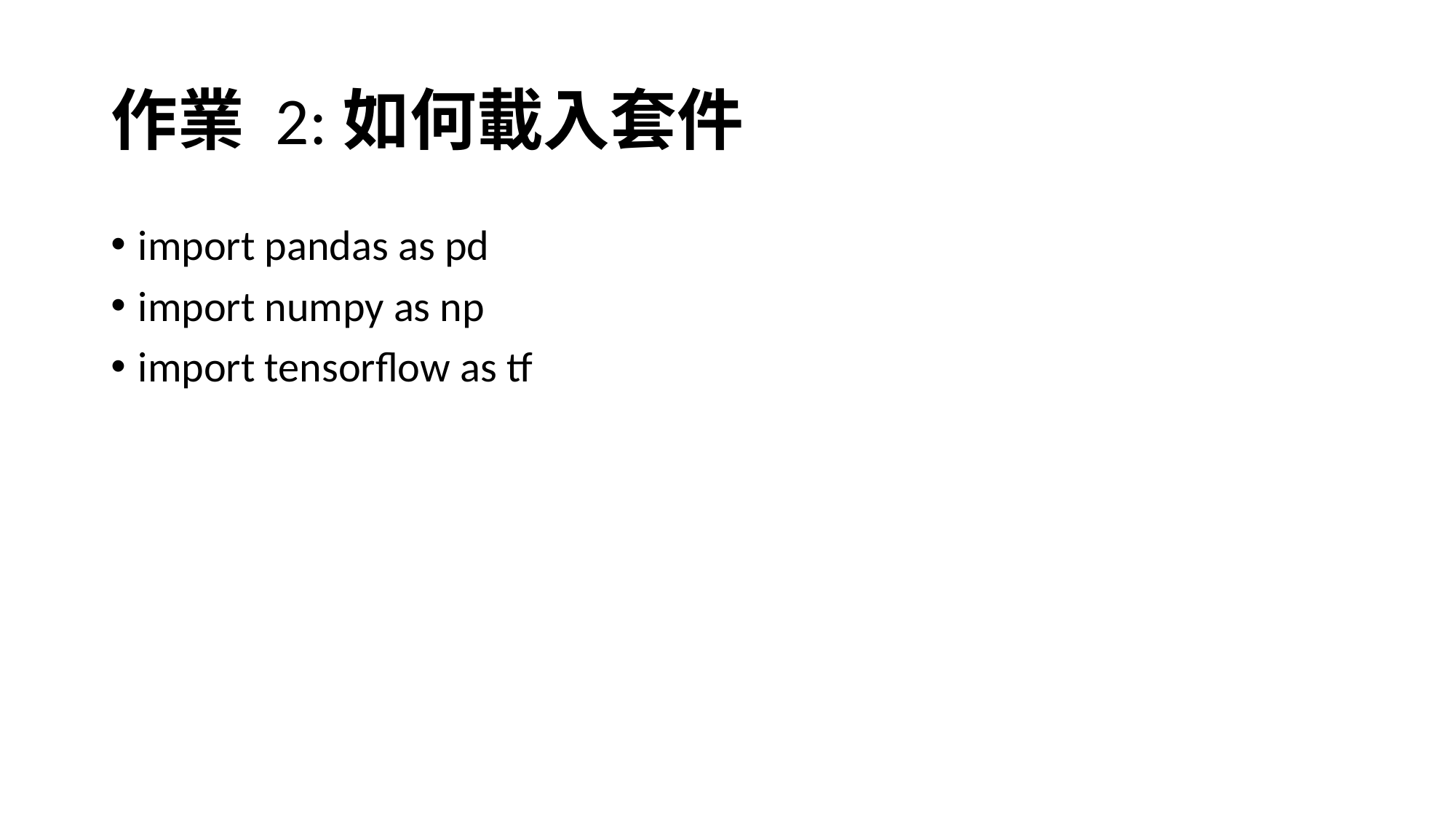

# 作業 2:如何載入套件
import pandas as pd
import numpy as np
import tensorflow as tf